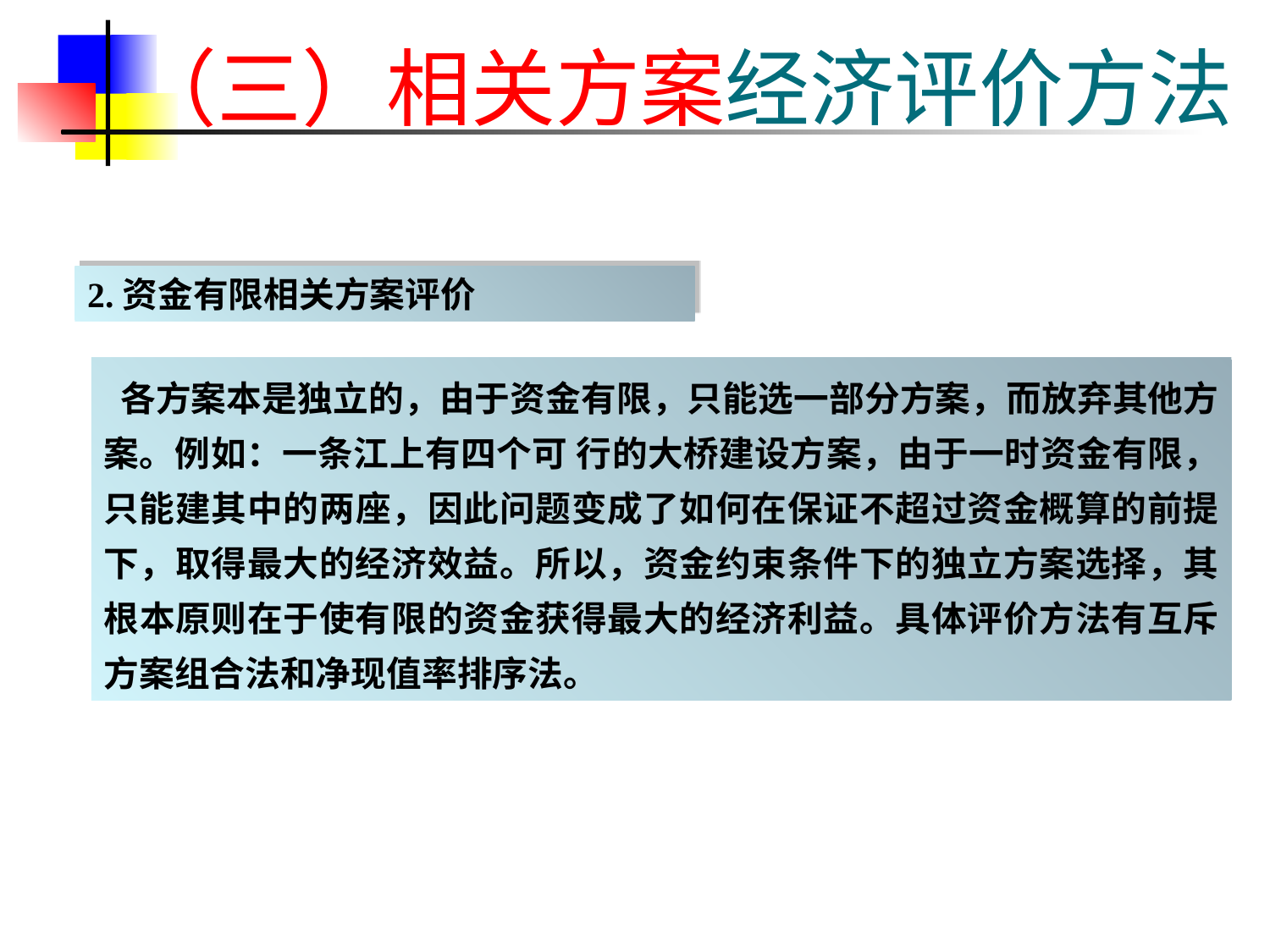

# （三）相关方案经济评价方法
2.资金有限相关方案评价

 各方案本是独立的，由于资金有限，只能选一部分方案，而放弃其他方案。例如：一条江上有四个可 行的大桥建设方案，由于一时资金有限，只能建其中的两座，因此问题变成了如何在保证不超过资金概算的前提下，取得最大的经济效益。所以，资金约束条件下的独立方案选择，其根本原则在于使有限的资金获得最大的经济利益。具体评价方法有互斥方案组合法和净现值率排序法。
22